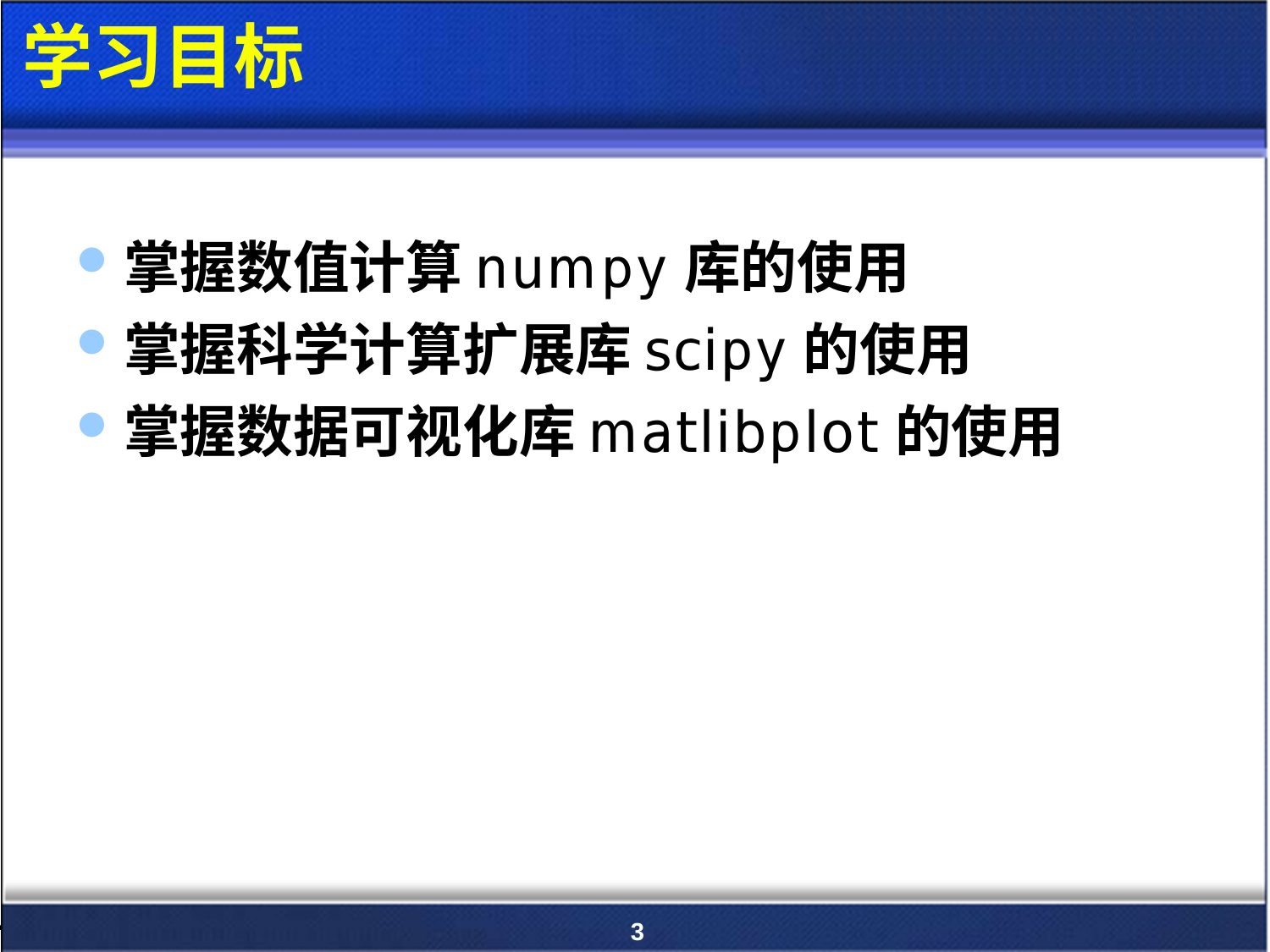

# 学习目标
掌握数值计算numpy库的使用
掌握科学计算扩展库scipy的使用
掌握数据可视化库matlibplot的使用

3